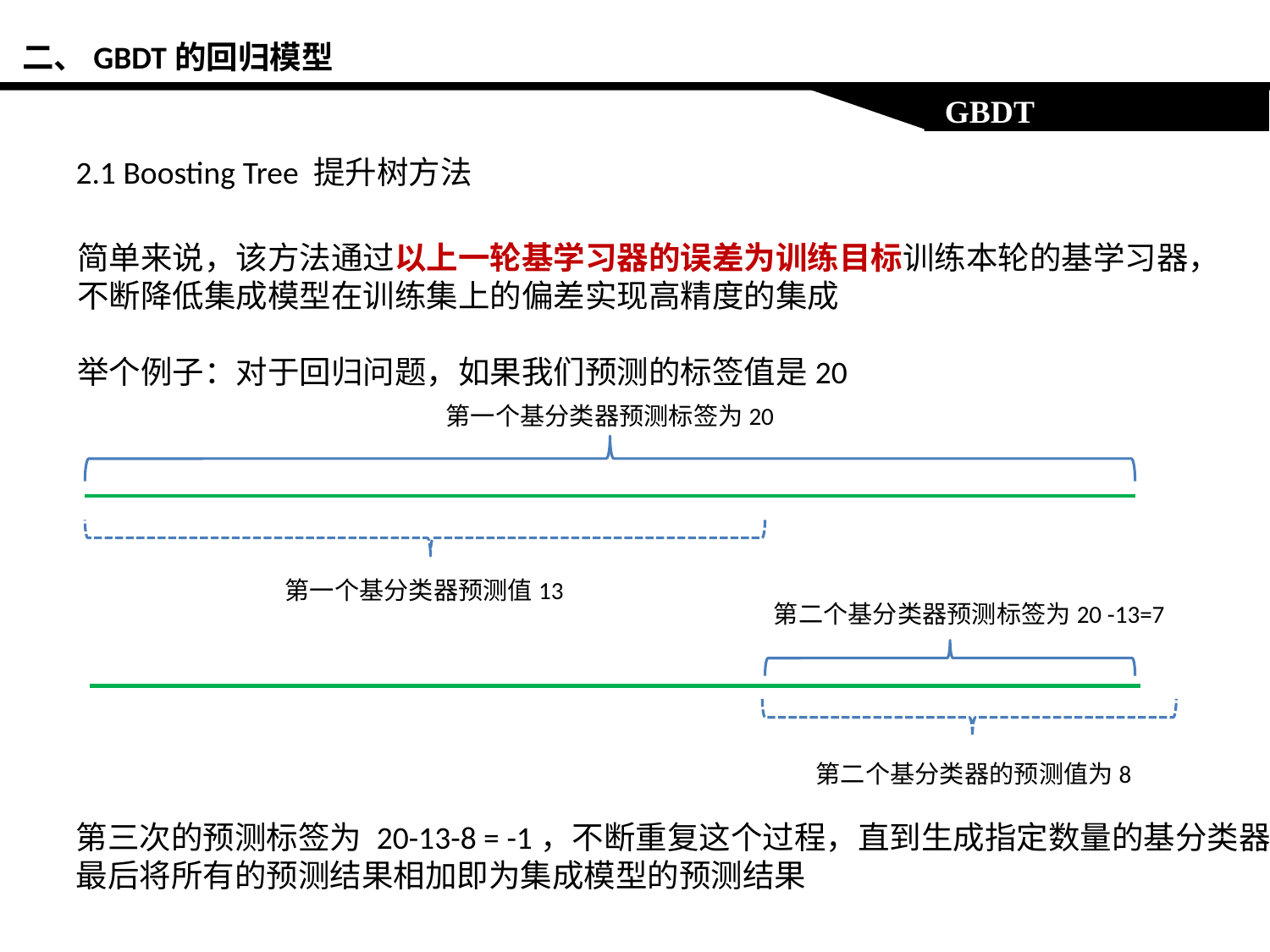

二、GBDT的回归模型

 GBDT
2.1 Boosting Tree 提升树方法

简单来说，该方法通过以上一轮基学习器的误差为训练目标训练本轮的基学习器，不断降低集成模型在训练集上的偏差实现高精度的集成

举个例子：对于回归问题，如果我们预测的标签值是20
第一个基分类器预测标签为20

第一个基分类器预测值13
第二个基分类器预测标签为20 -13=7
第二个基分类器的预测值为8
第三次的预测标签为 20-13-8 = -1，不断重复这个过程，直到生成指定数量的基分类器
最后将所有的预测结果相加即为集成模型的预测结果